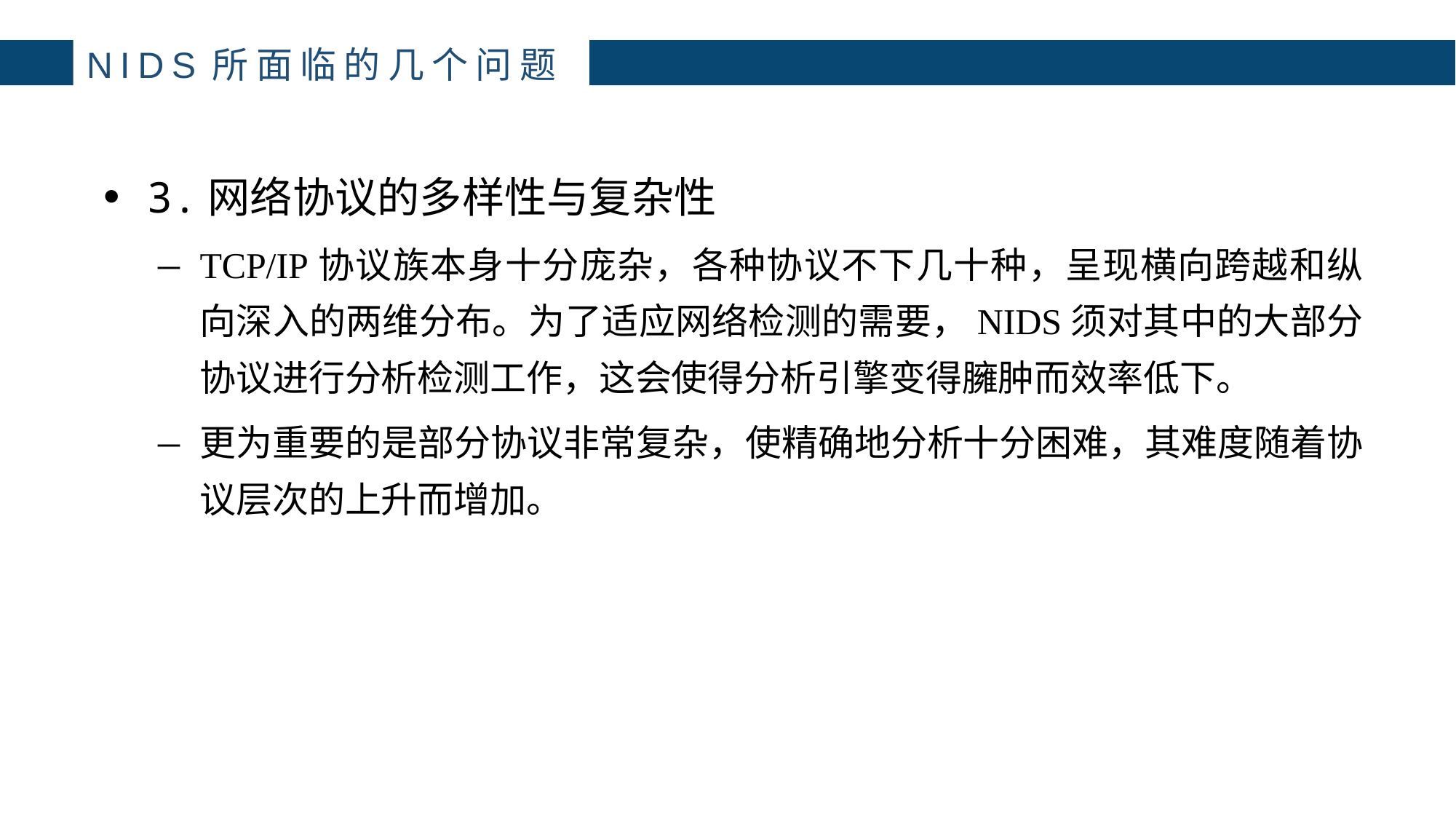

# NIDS所面临的几个问题
3.网络协议的多样性与复杂性
TCP/IP协议族本身十分庞杂，各种协议不下几十种，呈现横向跨越和纵向深入的两维分布。为了适应网络检测的需要，NIDS须对其中的大部分协议进行分析检测工作，这会使得分析引擎变得臃肿而效率低下。
更为重要的是部分协议非常复杂，使精确地分析十分困难，其难度随着协议层次的上升而增加。